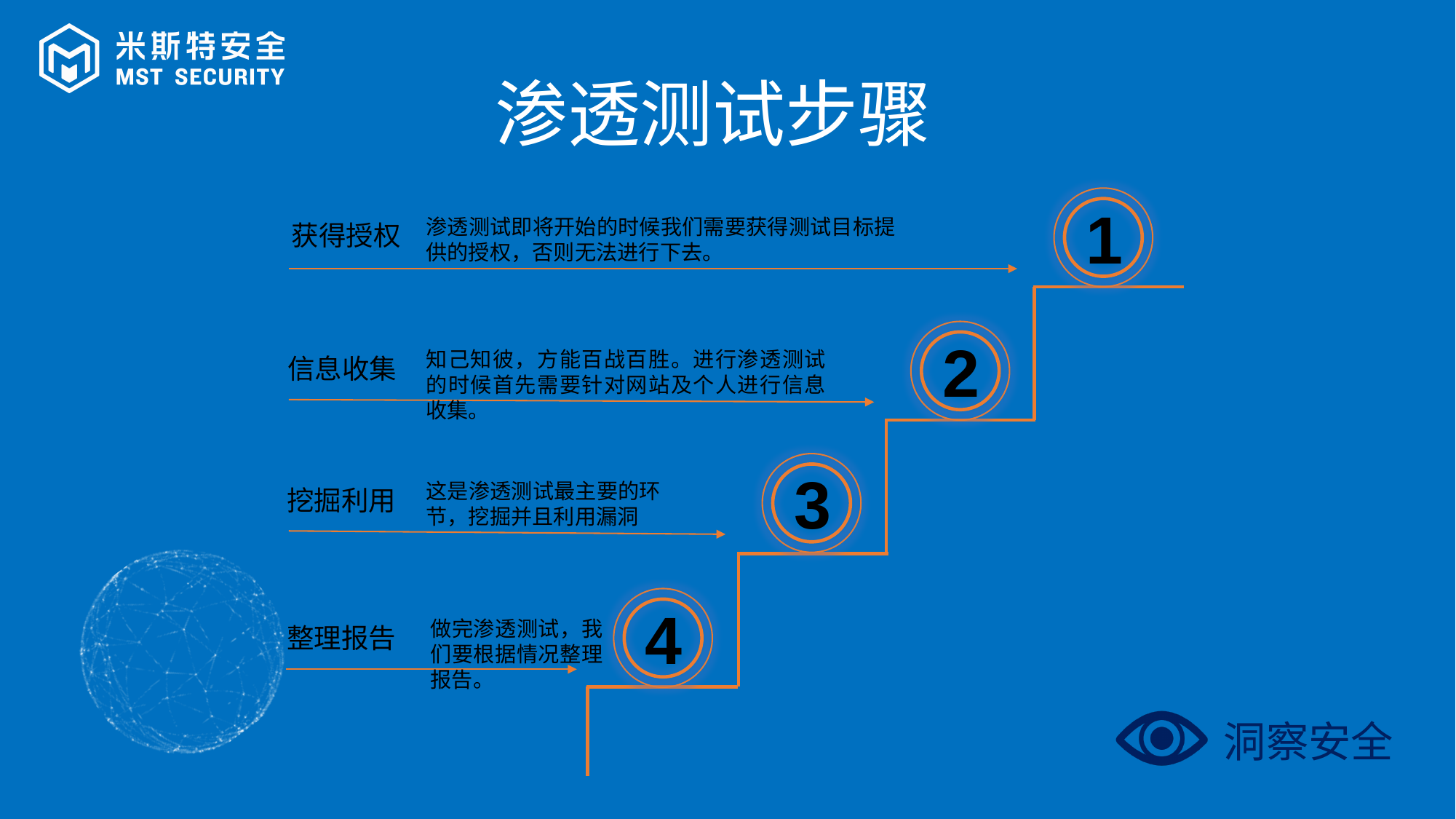

渗透测试步骤

1

渗透测试即将开始的时候我们需要获得测试目标提供的授权，否则无法进行下去。
获得授权

2

知己知彼，方能百战百胜。进行渗透测试的时候首先需要针对网站及个人进行信息收集。
信息收集

3

这是渗透测试最主要的环节，挖掘并且利用漏洞
挖掘利用

4

做完渗透测试，我们要根据情况整理报告。
整理报告